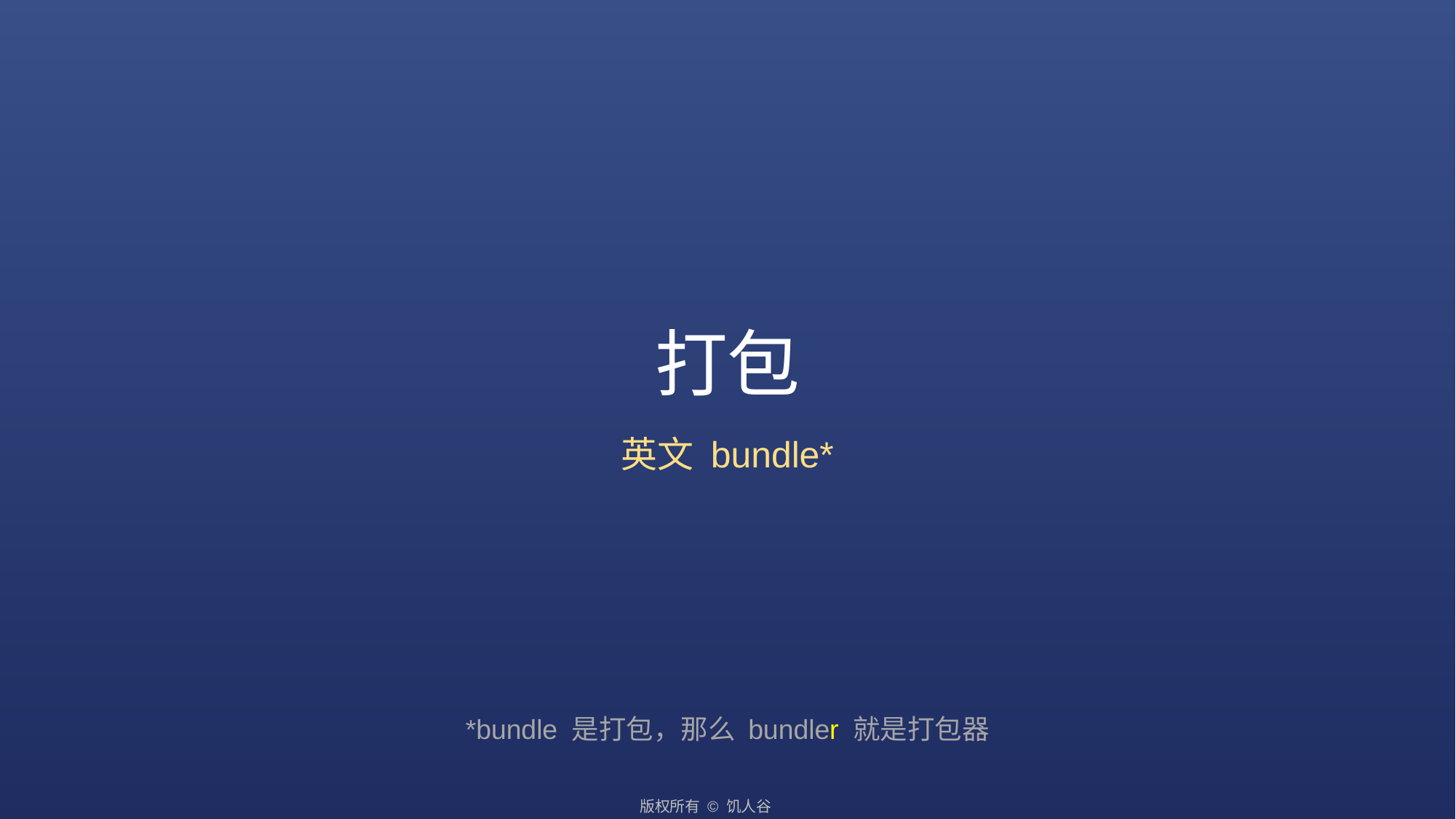

# 打包
英文 bundle*
*bundle 是打包，那么 bundler 就是打包器